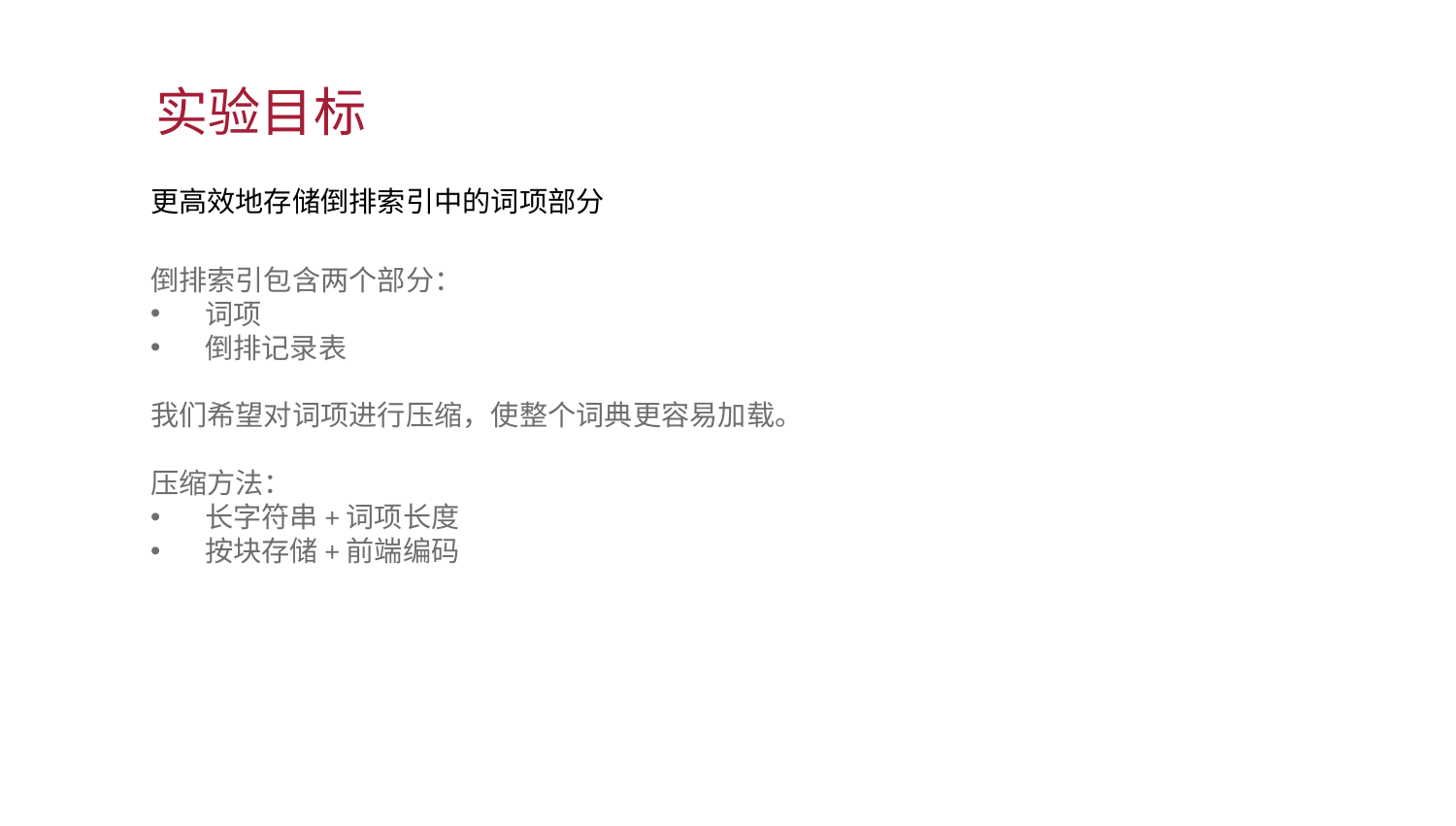

实验目标
更高效地存储倒排索引中的词项部分

倒排索引包含两个部分：
词项
倒排记录表

我们希望对词项进行压缩，使整个词典更容易加载。

压缩方法：
长字符串+词项长度
按块存储+前端编码